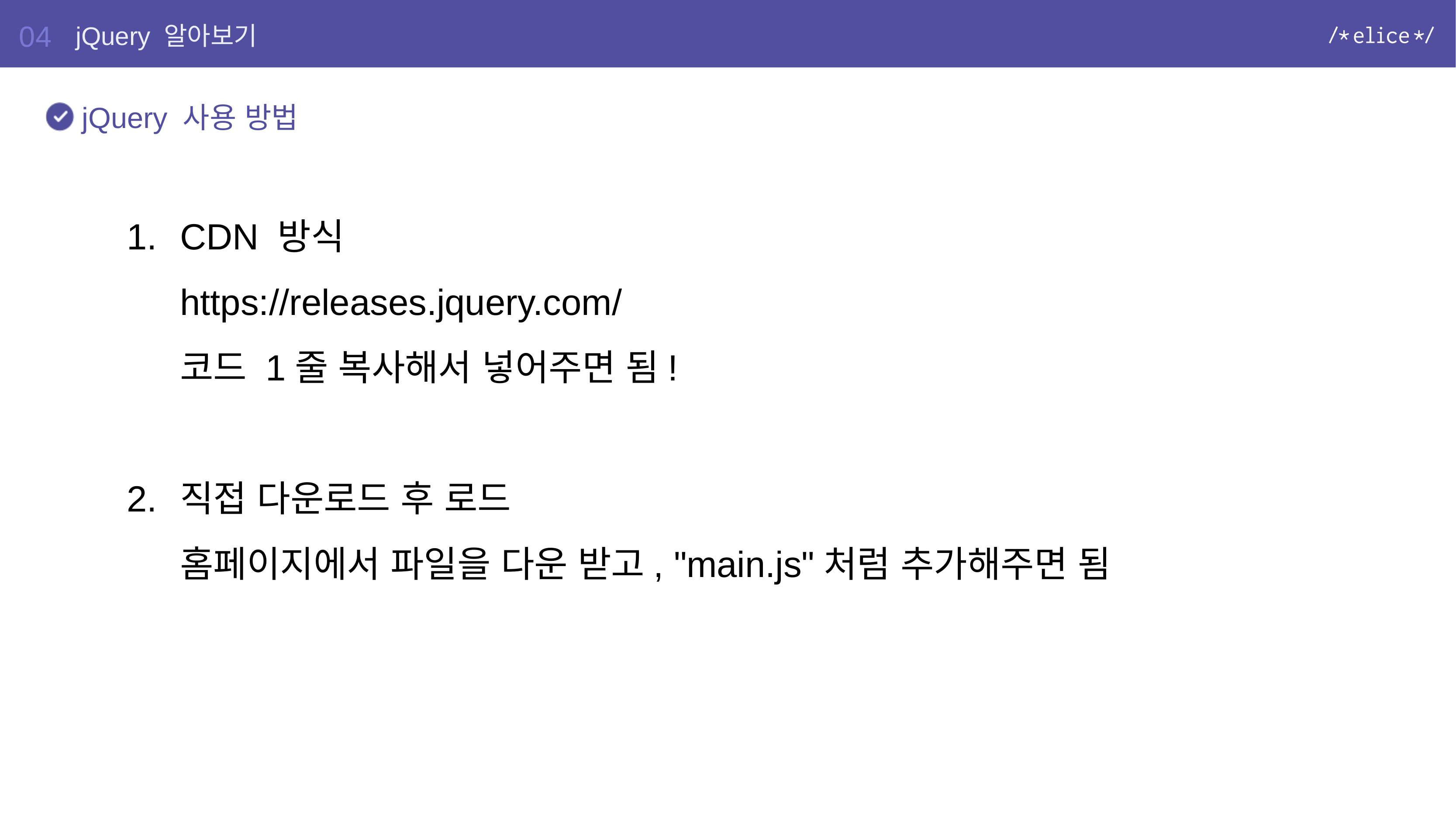

04
jQuery 알아보기
jQuery 사용 방법
CDN 방식
https://releases.jquery.com/
코드 1줄 복사해서 넣어주면 됨!

직접 다운로드 후 로드
홈페이지에서 파일을 다운 받고, "main.js"처럼 추가해주면 됨